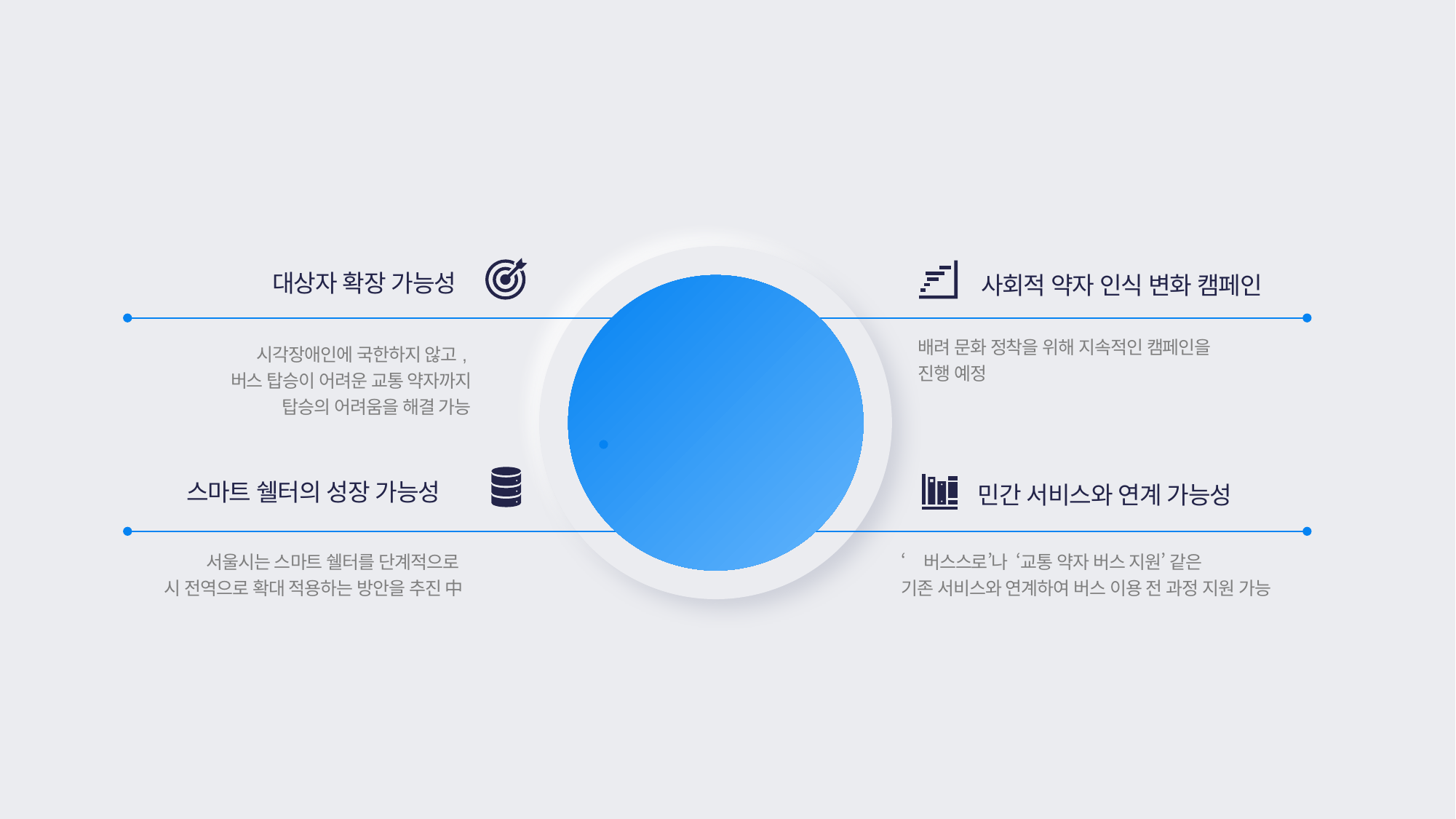

대상자 확장 가능성
사회적 약자 인식 변화 캠페인

배려 문화 정착을 위해 지속적인 캠페인을 진행 예정
시각장애인에 국한하지 않고,
버스 탑승이 어려운 교통 약자까지 탑승의 어려움을 해결 가능
비즈니스
확장 방안

스마트 쉘터의 성장 가능성
민간 서비스와 연계 가능성
서울시는 스마트 쉘터를 단계적으로
시 전역으로 확대 적용하는 방안을 추진 中
‘버스스로’나  ‘교통 약자 버스 지원’ 같은
기존 서비스와 연계하여 버스 이용 전 과정 지원 가능